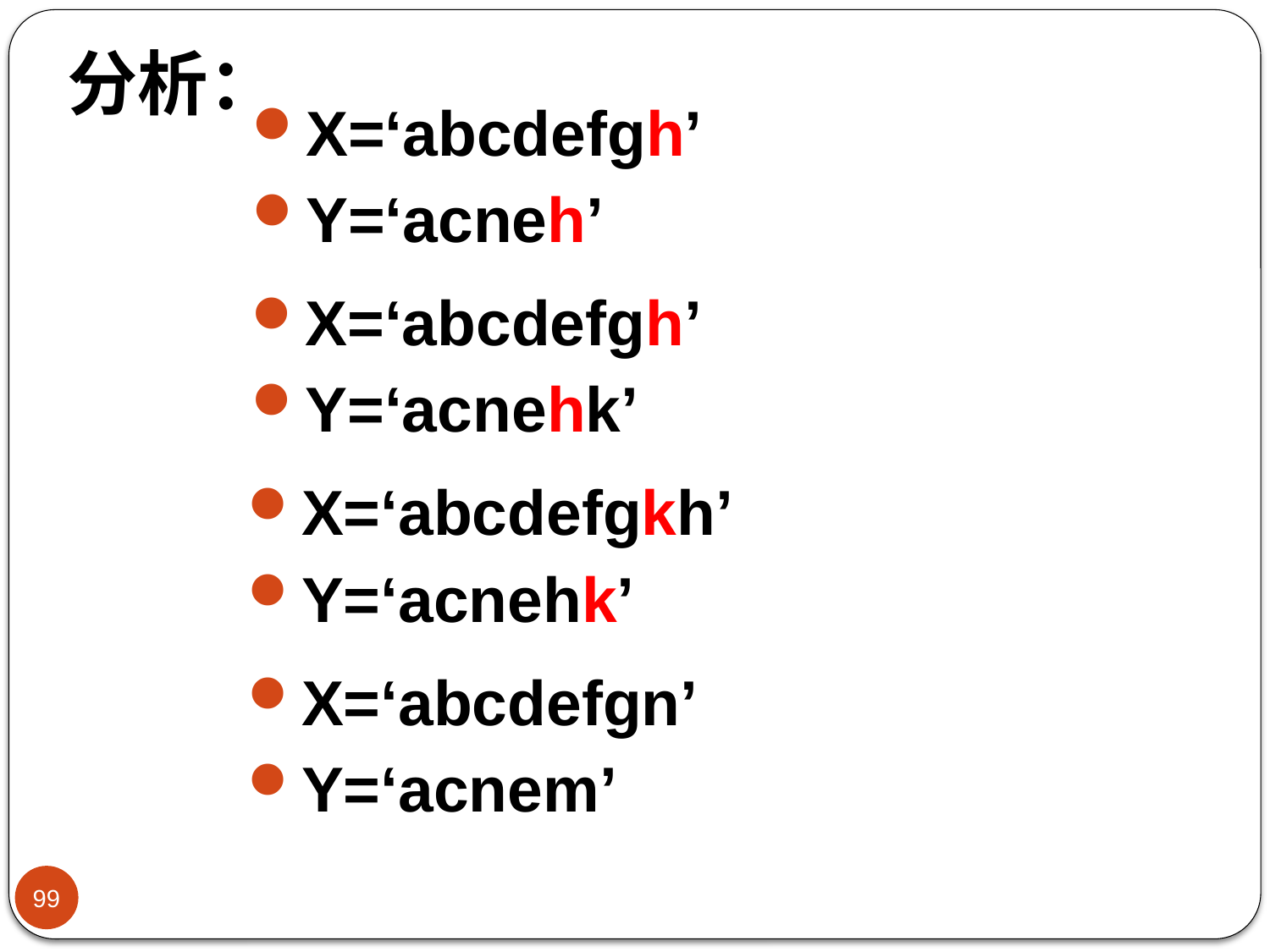

# 分析：
X=‘abcdefgh’
Y=‘acneh’
X=‘abcdefgh’
Y=‘acnehk’
X=‘abcdefgkh’
Y=‘acnehk’
X=‘abcdefgn’
Y=‘acnem’
99